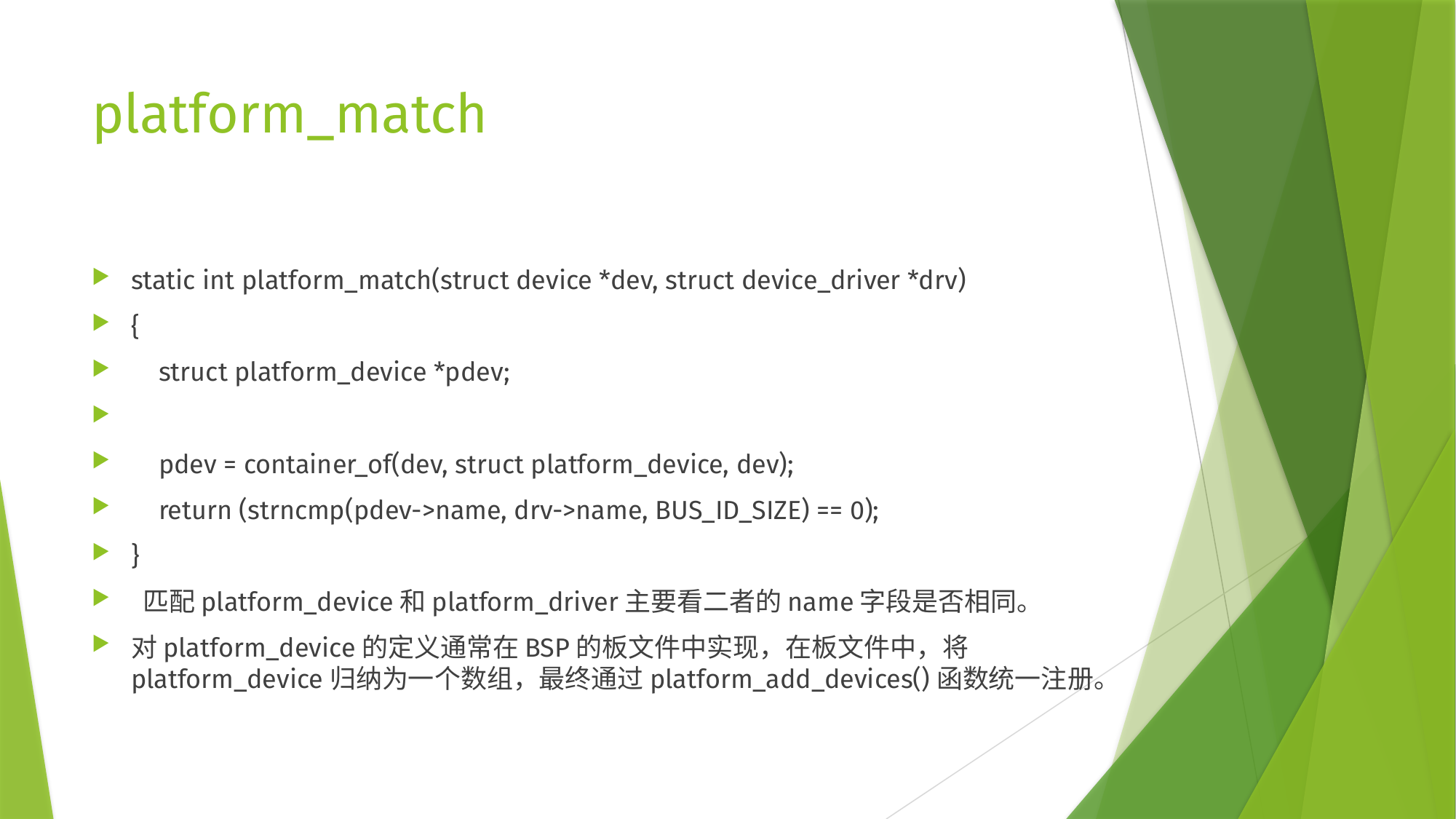

# platform_match
static int platform_match(struct device *dev, struct device_driver *drv)
{
    struct platform_device *pdev;

    pdev = container_of(dev, struct platform_device, dev);
    return (strncmp(pdev->name, drv->name, BUS_ID_SIZE) == 0);
}
 匹配platform_device和platform_driver主要看二者的name字段是否相同。
对platform_device的定义通常在BSP的板文件中实现，在板文件中，将platform_device归纳为一个数组，最终通过platform_add_devices()函数统一注册。